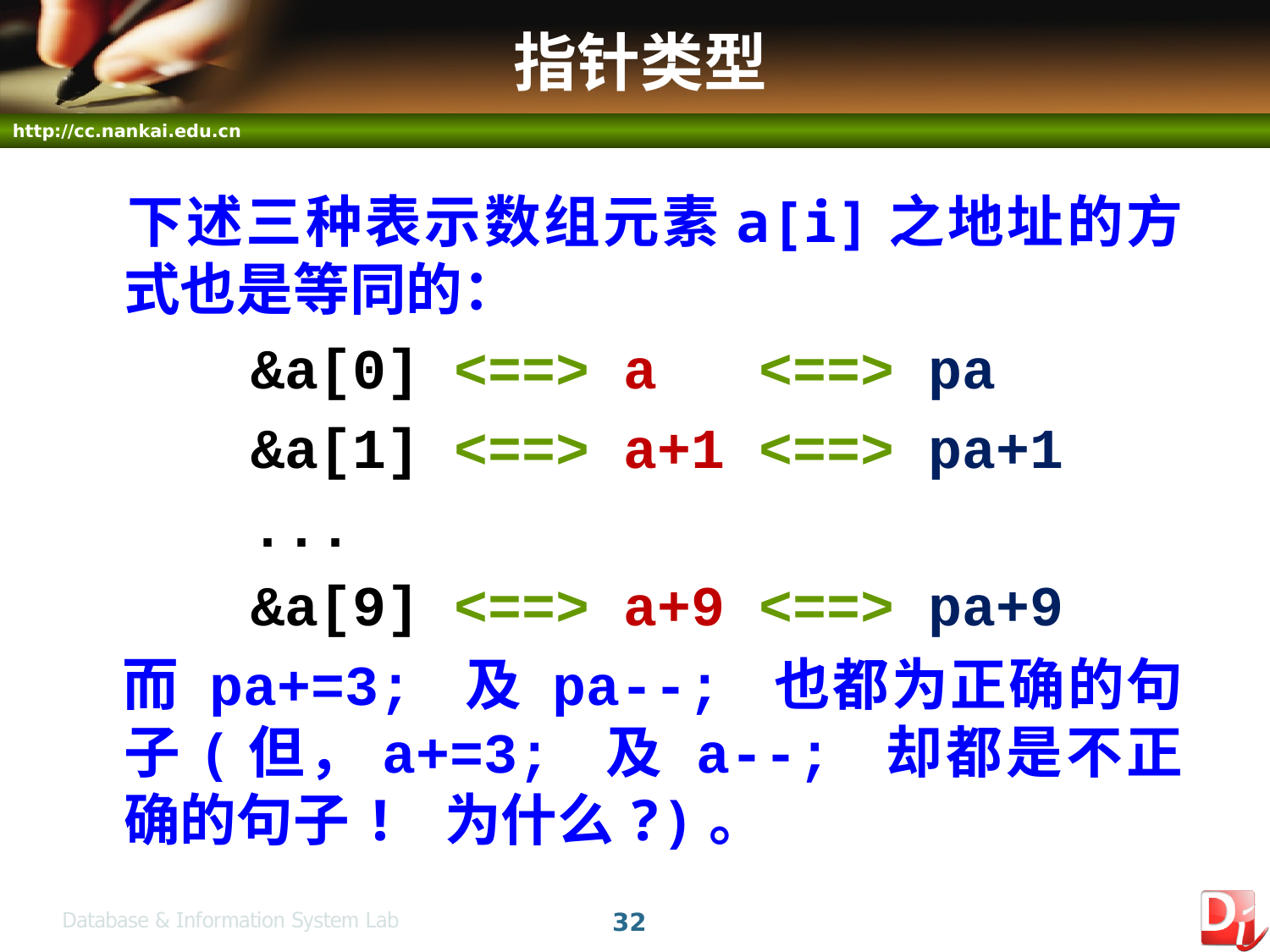

# 指针类型
	下述三种表示数组元素a[i]之地址的方式也是等同的：
		&a[0] <==> a   <==> pa
		&a[1] <==> a+1 <==> pa+1
		...
		&a[9] <==> a+9 <==> pa+9
  而 pa+=3; 及 pa--; 也都为正确的句子(但，a+=3; 及 a--; 却都是不正确的句子! 为什么?)。
32
Database & Information System Lab